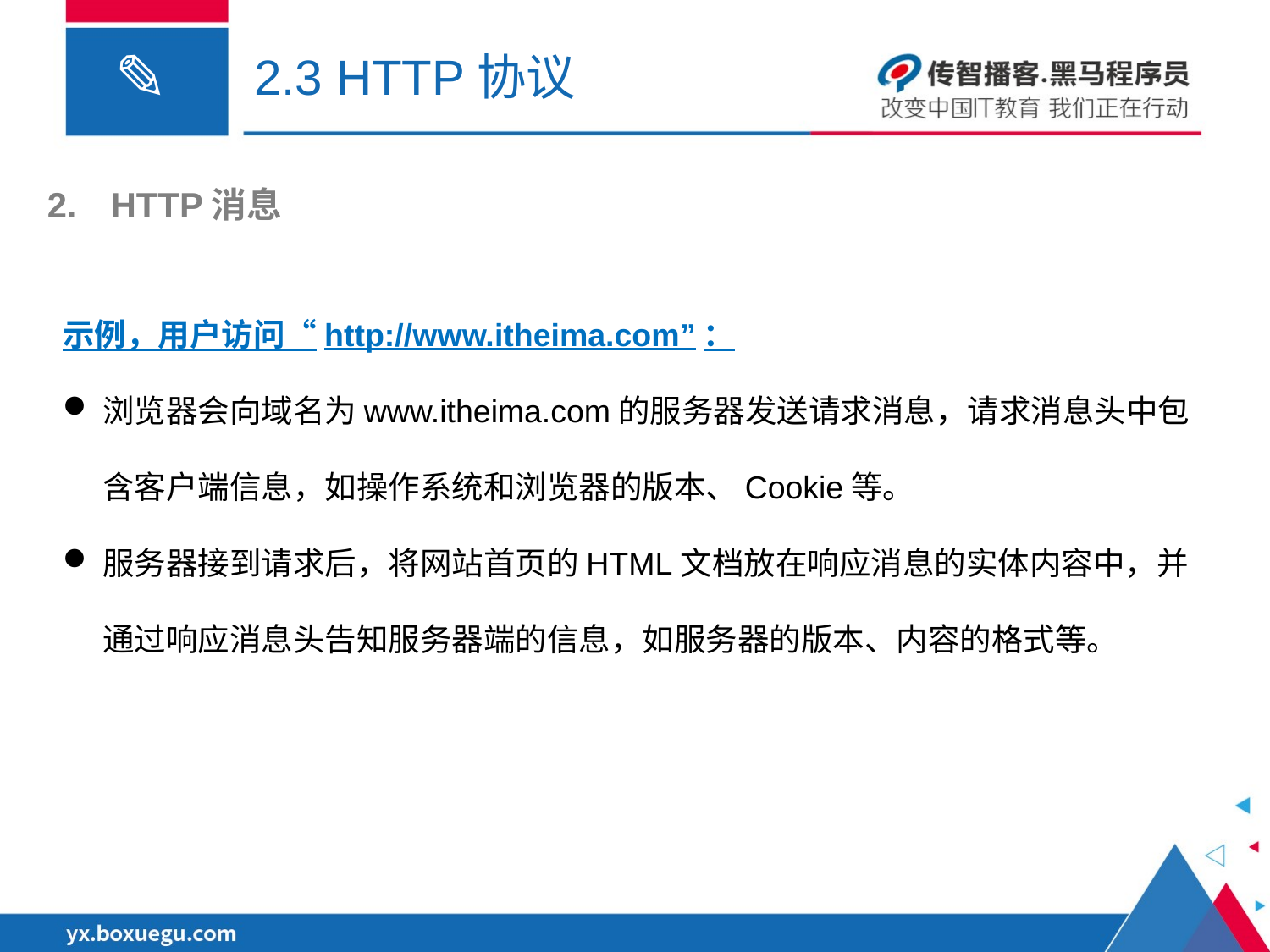

# 2.3 HTTP协议
HTTP消息
示例，用户访问“http://www.itheima.com”：
浏览器会向域名为www.itheima.com的服务器发送请求消息，请求消息头中包含客户端信息，如操作系统和浏览器的版本、Cookie等。
服务器接到请求后，将网站首页的HTML文档放在响应消息的实体内容中，并通过响应消息头告知服务器端的信息，如服务器的版本、内容的格式等。